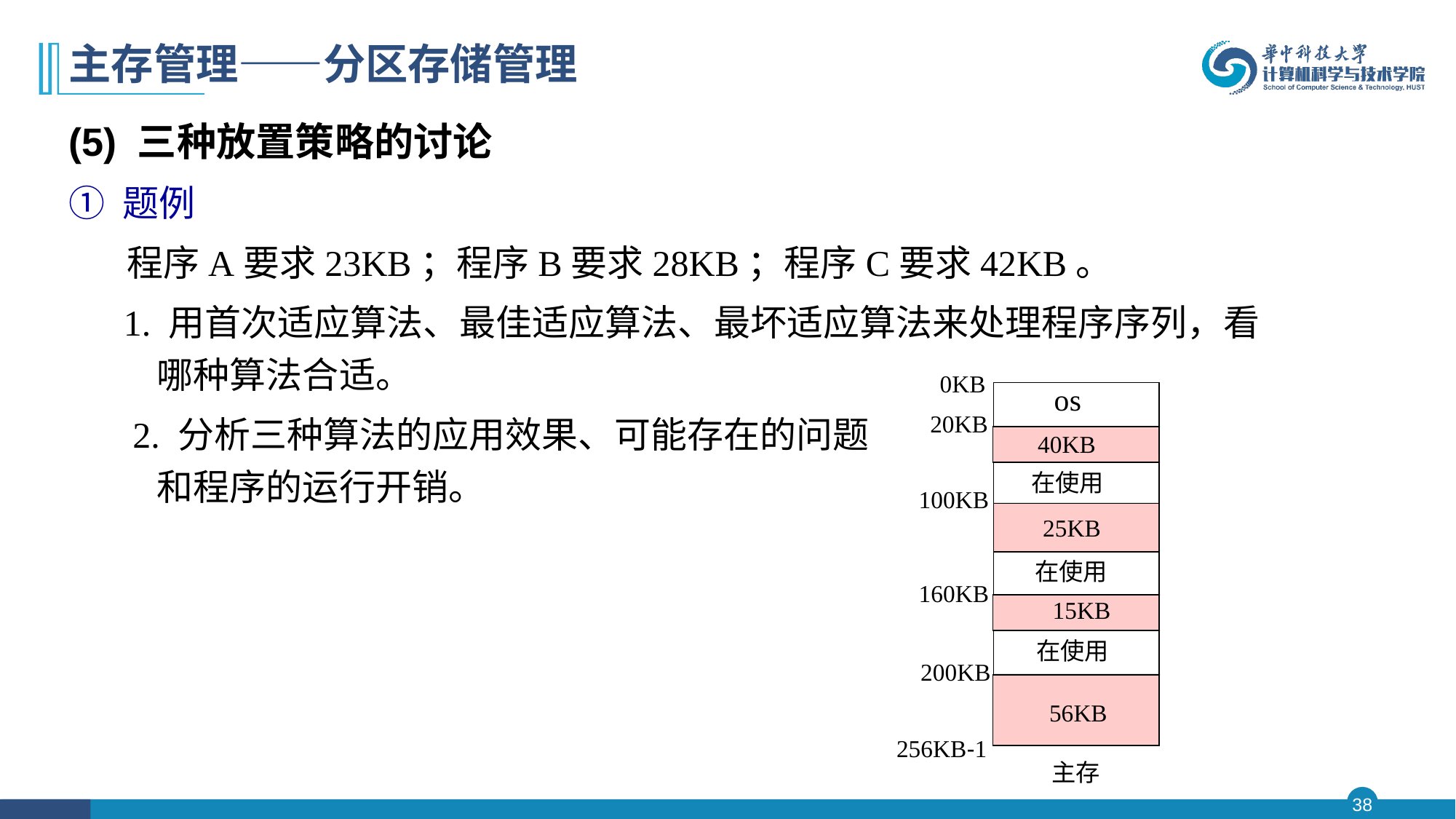

# 主存管理——分区存储管理
(5) 三种放置策略的讨论
① 题例
      程序A要求23KB；程序B要求28KB；程序C要求42KB。
      1. 用首次适应算法、最佳适应算法、最坏适应算法来处理程序序列，看
   哪种算法合适。
	2. 分析三种算法的应用效果、可能存在的问题
   和程序的运行开销。
0KB
os

20KB
40KB

在使用
100KB

25KB

在使用
160KB
15KB

在使用
200KB

56KB
256KB-1
主存